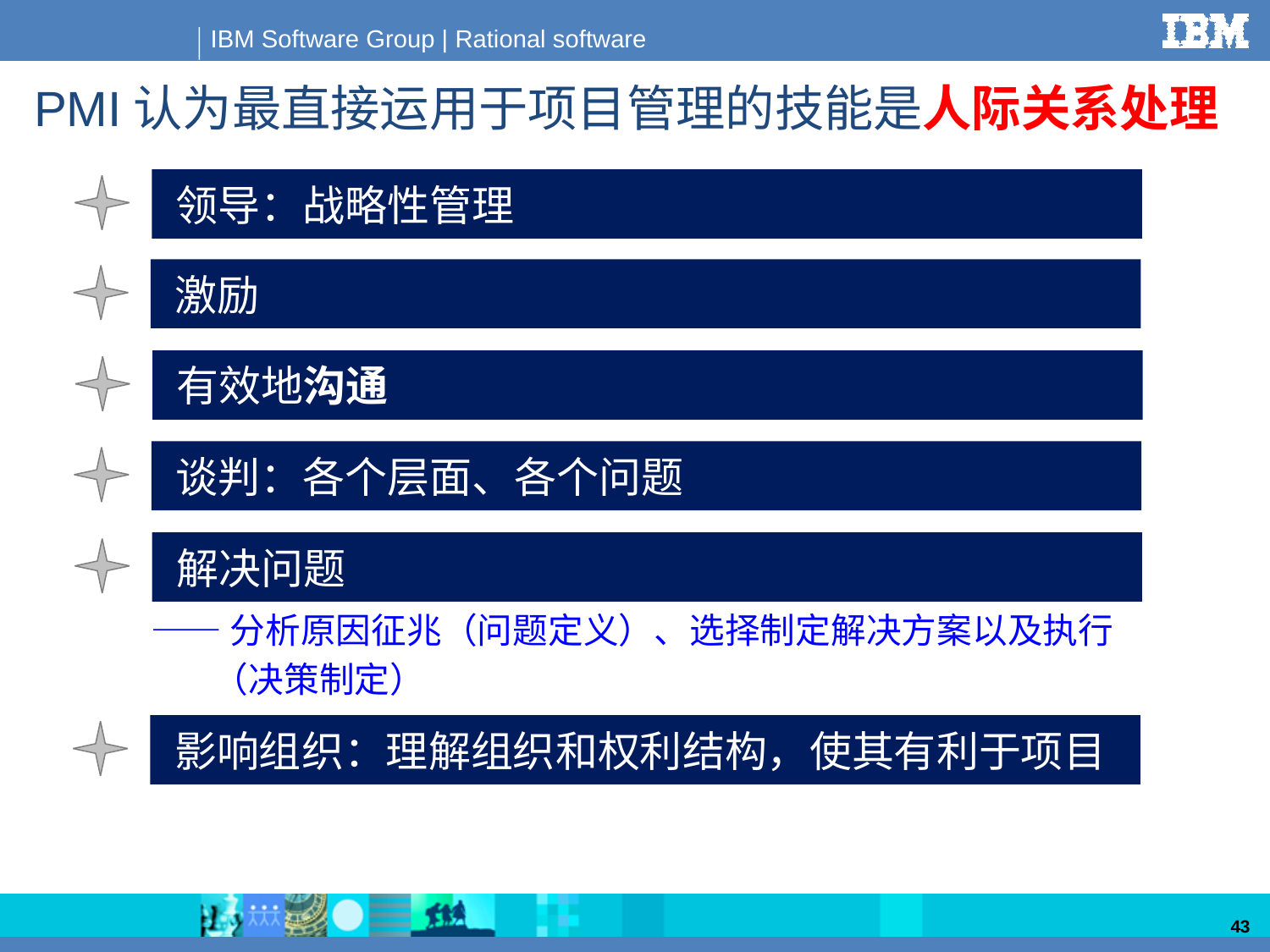

# PMI认为最直接运用于项目管理的技能是人际关系处理
领导：战略性管理

激励

有效地沟通

谈判：各个层面、各个问题

解决问题

——分析原因征兆（问题定义）、选择制定解决方案以及执行（决策制定）
影响组织：理解组织和权利结构，使其有利于项目

43